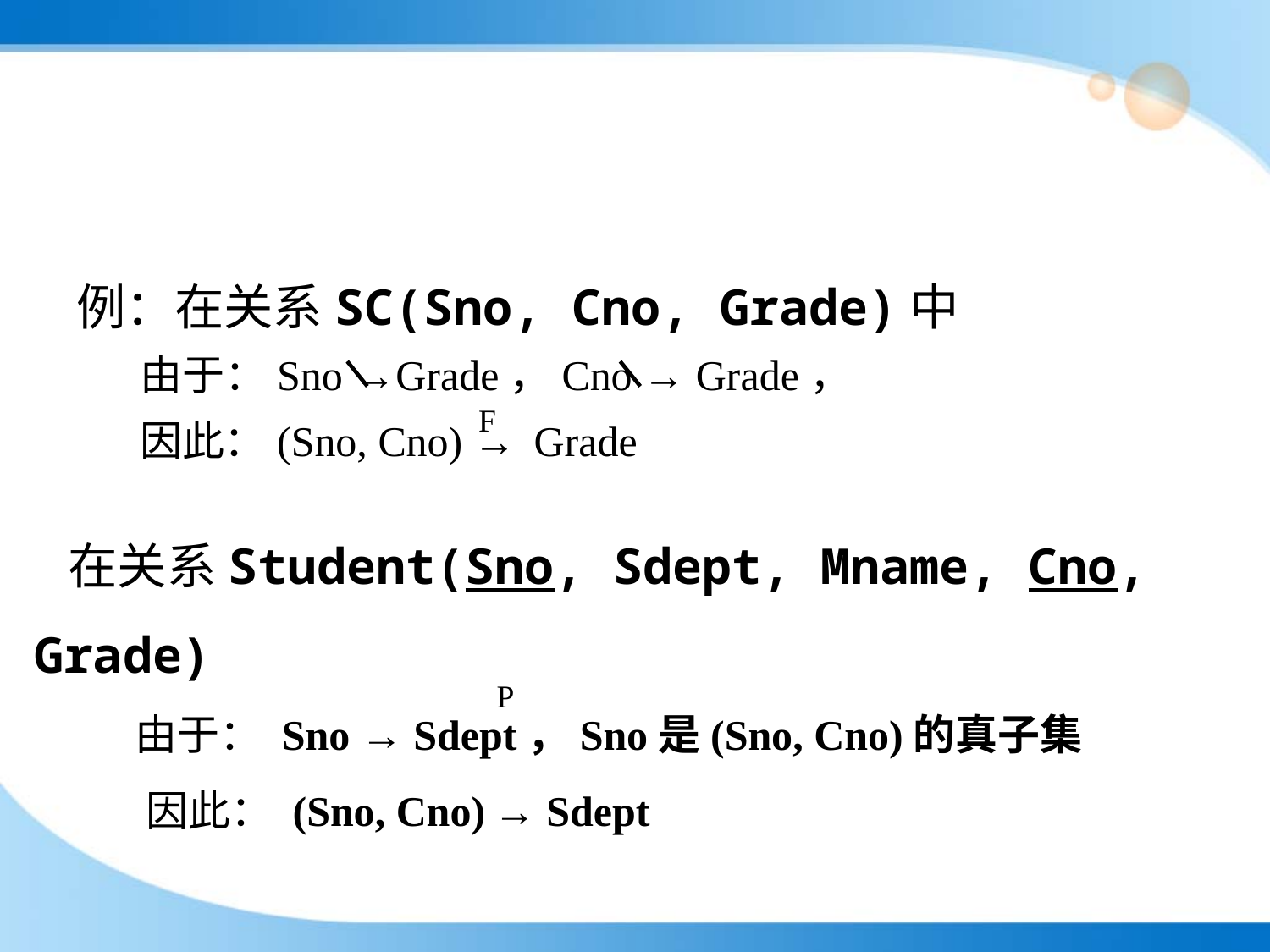

例：在关系SC(Sno, Cno, Grade)中
由于：Sno →Grade，Cno → Grade，
因此：(Sno, Cno) →   Grade

F
  在关系Student(Sno, Sdept, Mname, Cno, Grade)
             由于： Sno → Sdept，Sno是(Sno, Cno)的真子集
    因此： (Sno, Cno) → Sdept
P